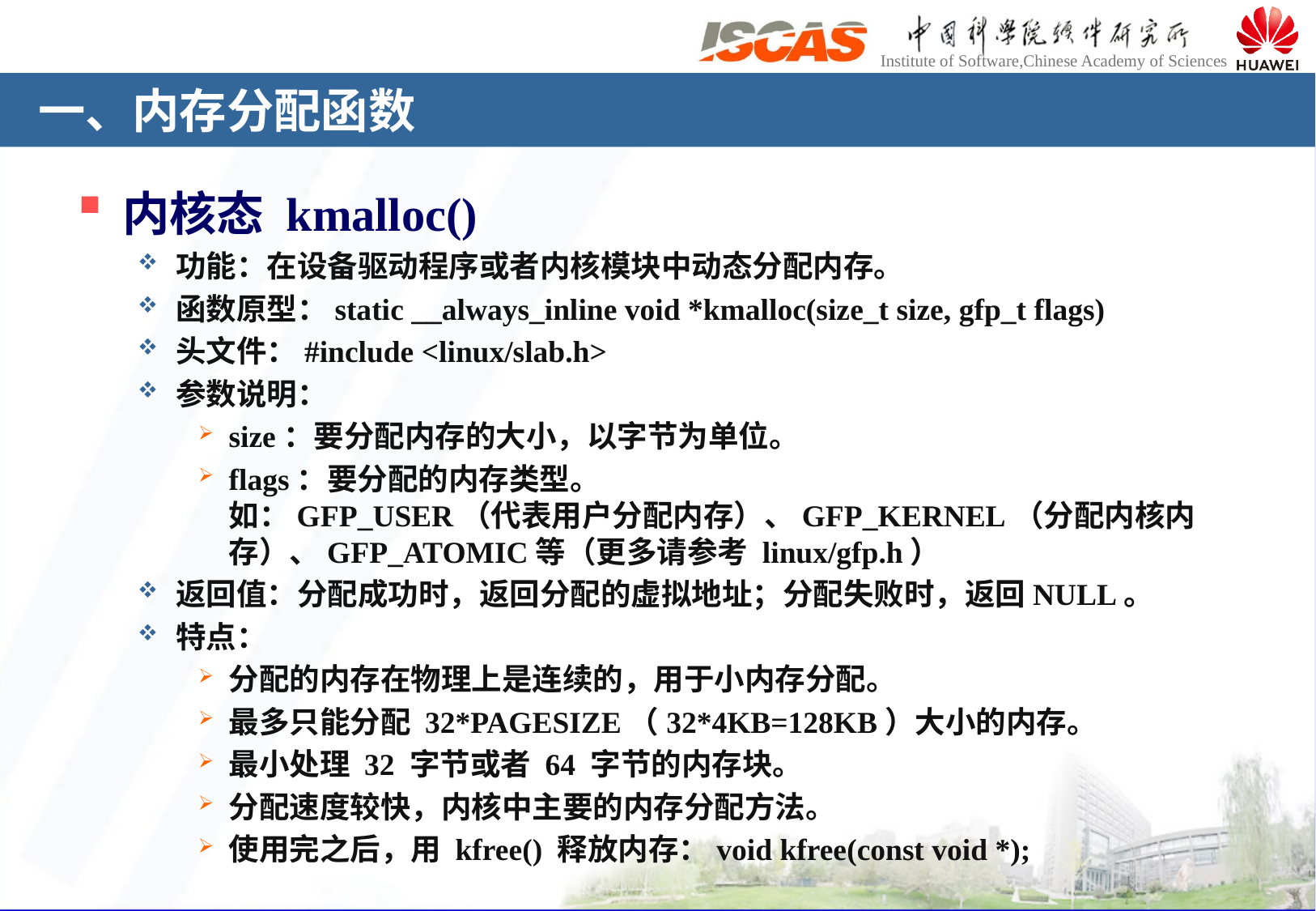

# 一、内存分配函数
内核态 kmalloc()
功能：在设备驱动程序或者内核模块中动态分配内存。
函数原型：static __always_inline void *kmalloc(size_t size, gfp_t flags)
头文件：#include <linux/slab.h>
参数说明：
size：要分配内存的大小，以字节为单位。
flags：要分配的内存类型。
如：GFP_USER（代表用户分配内存）、GFP_KERNEL（分配内核内存）、GFP_ATOMIC等（更多请参考 linux/gfp.h）
返回值：分配成功时，返回分配的虚拟地址；分配失败时，返回NULL。
特点：
分配的内存在物理上是连续的，用于小内存分配。
最多只能分配 32*PAGESIZE（32*4KB=128KB）大小的内存。
最小处理 32 字节或者 64 字节的内存块。
分配速度较快，内核中主要的内存分配方法。
使用完之后，用 kfree() 释放内存：void kfree(const void *);